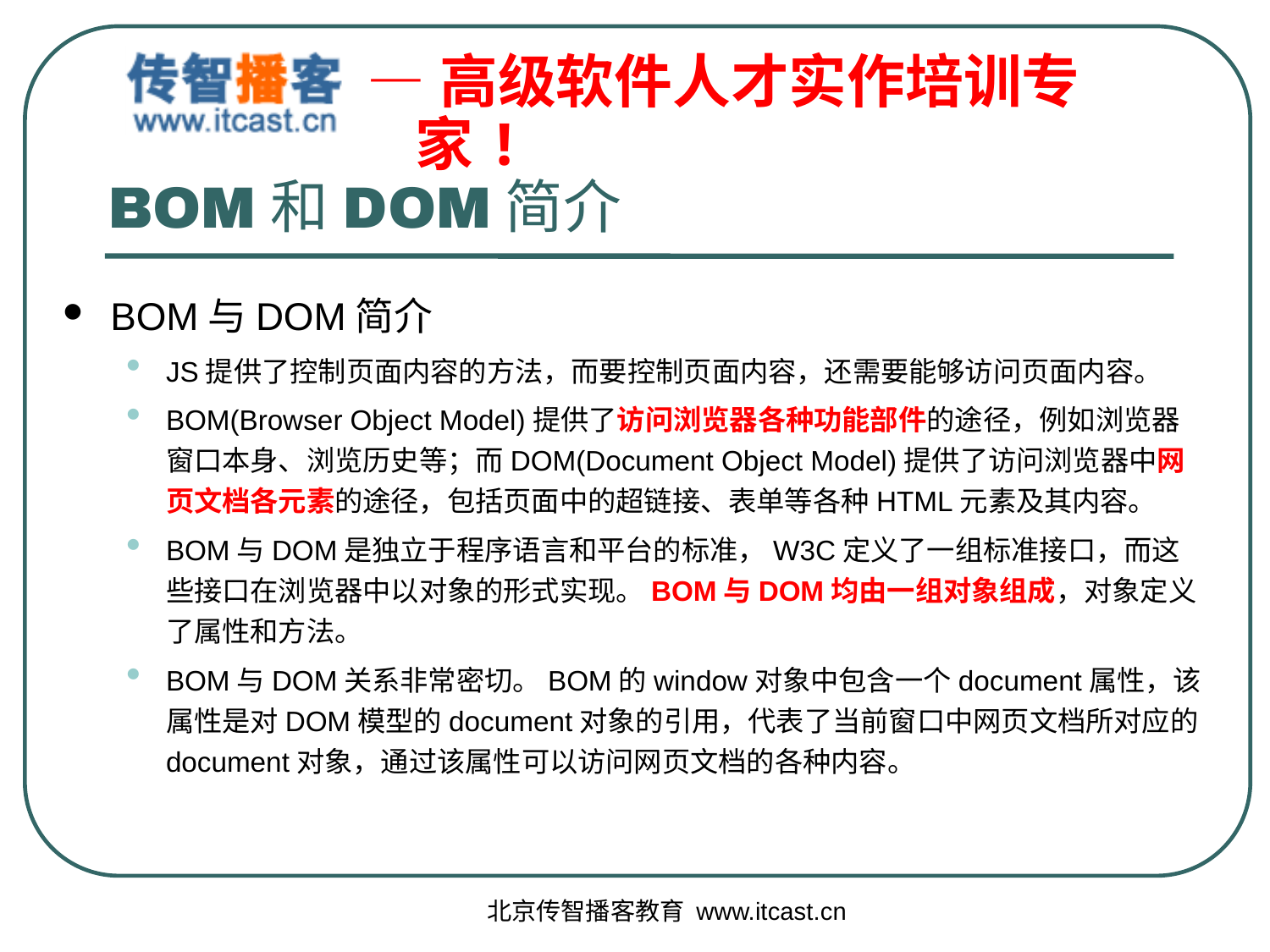

# BOM和DOM简介
BOM与DOM简介
JS提供了控制页面内容的方法，而要控制页面内容，还需要能够访问页面内容。
BOM(Browser Object Model)提供了访问浏览器各种功能部件的途径，例如浏览器窗口本身、浏览历史等；而DOM(Document Object Model)提供了访问浏览器中网页文档各元素的途径，包括页面中的超链接、表单等各种HTML元素及其内容。
BOM与DOM是独立于程序语言和平台的标准，W3C定义了一组标准接口，而这些接口在浏览器中以对象的形式实现。BOM与DOM均由一组对象组成，对象定义了属性和方法。
BOM与DOM关系非常密切。BOM的window对象中包含一个document属性，该属性是对DOM模型的document对象的引用，代表了当前窗口中网页文档所对应的document对象，通过该属性可以访问网页文档的各种内容。